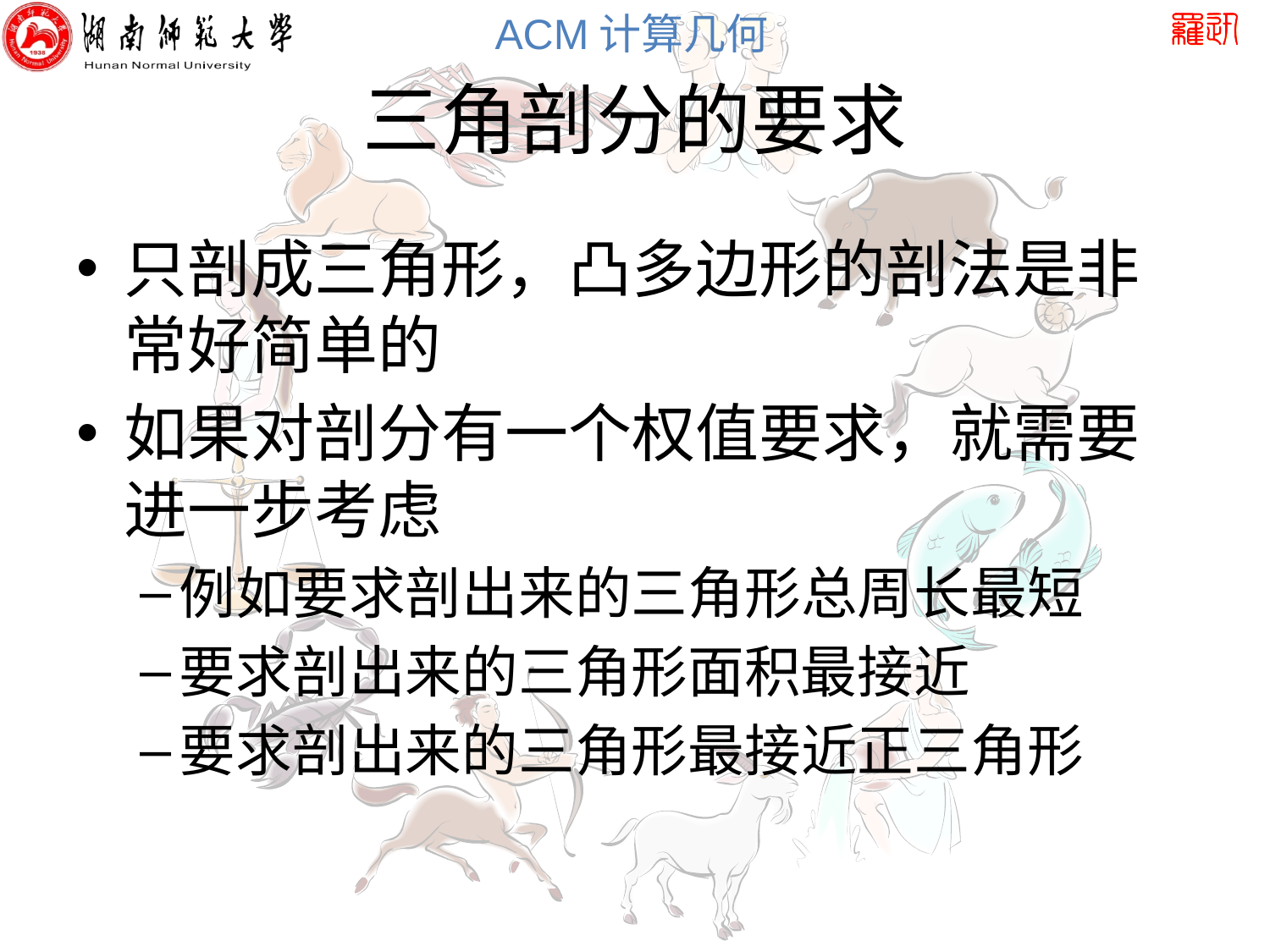

# 三角剖分的要求
只剖成三角形，凸多边形的剖法是非常好简单的
如果对剖分有一个权值要求，就需要进一步考虑
例如要求剖出来的三角形总周长最短
要求剖出来的三角形面积最接近
要求剖出来的三角形最接近正三角形